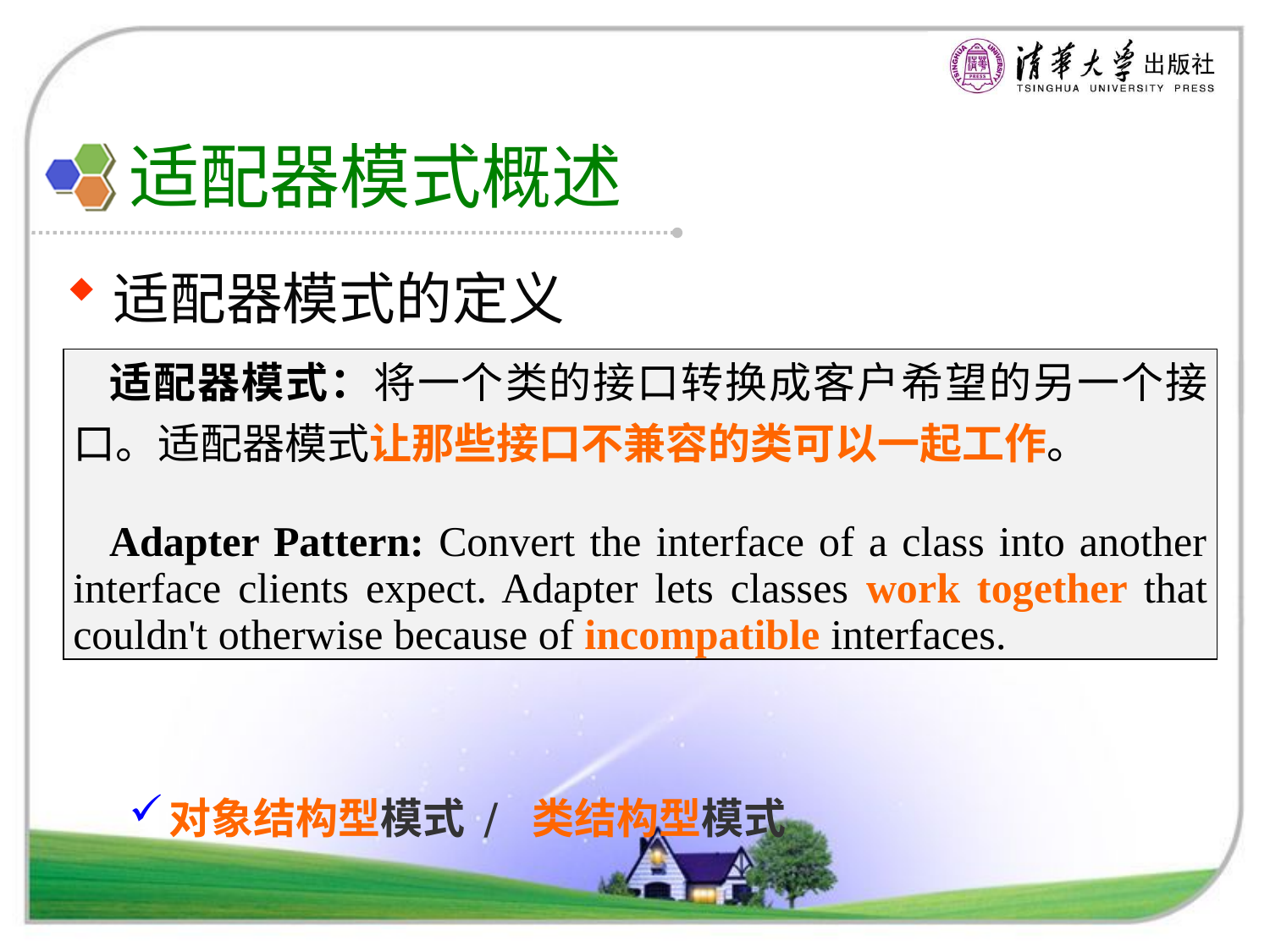

# 适配器模式概述
适配器模式的定义

对象结构型模式 / 类结构型模式
| 适配器模式：将一个类的接口转换成客户希望的另一个接口。适配器模式让那些接口不兼容的类可以一起工作。 Adapter Pattern: Convert the interface of a class into another interface clients expect. Adapter lets classes work together that couldn't otherwise because of incompatible interfaces. |
| --- |